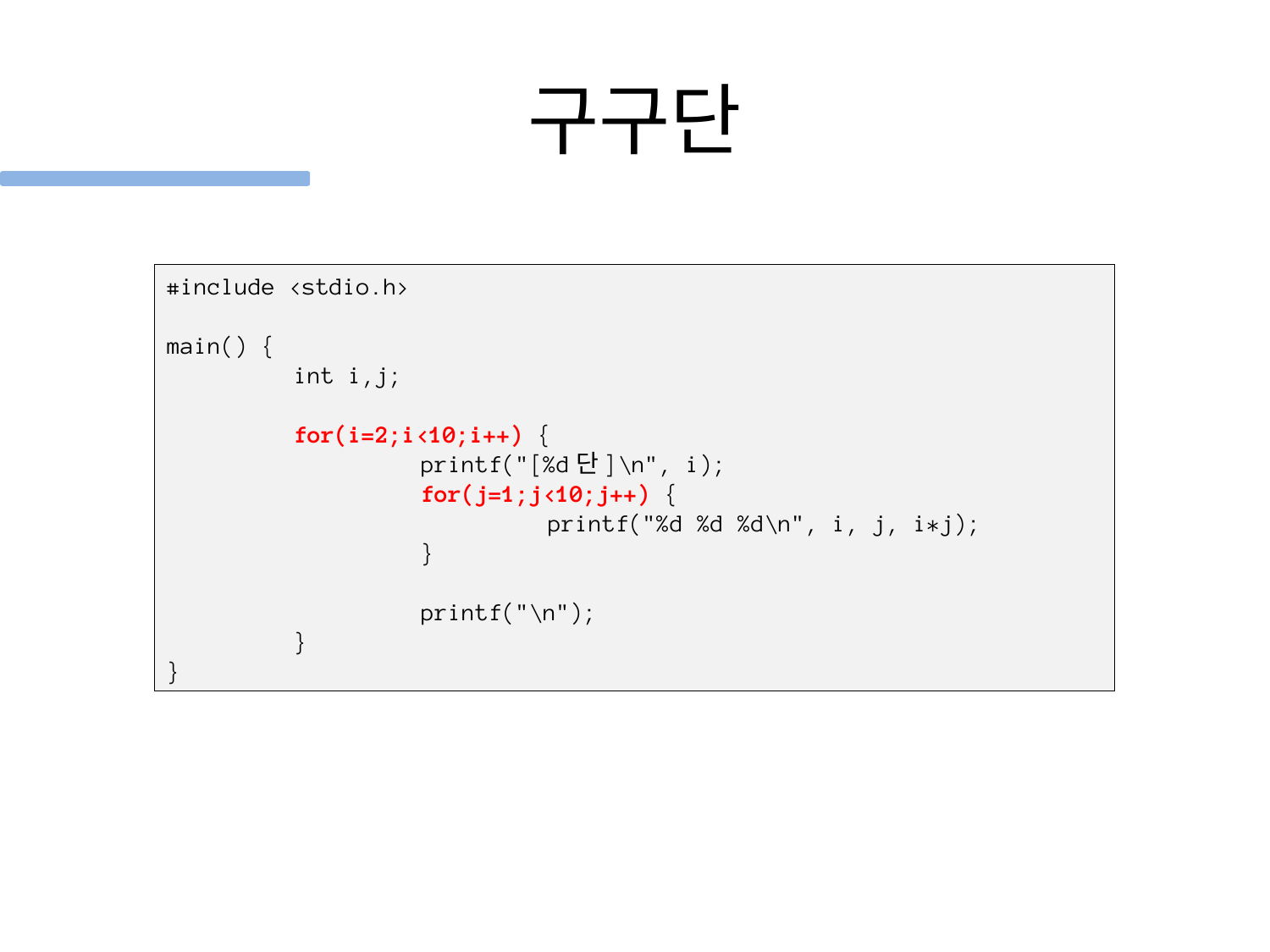

# 구구단

#include <stdio.h>

main() {
	int i,j;

	for(i=2;i<10;i++) {
		printf("[%d단]\n", i);
		for(j=1;j<10;j++) {
			printf("%d %d %d\n", i, j, i*j);
		}

		printf("\n");
	}
}